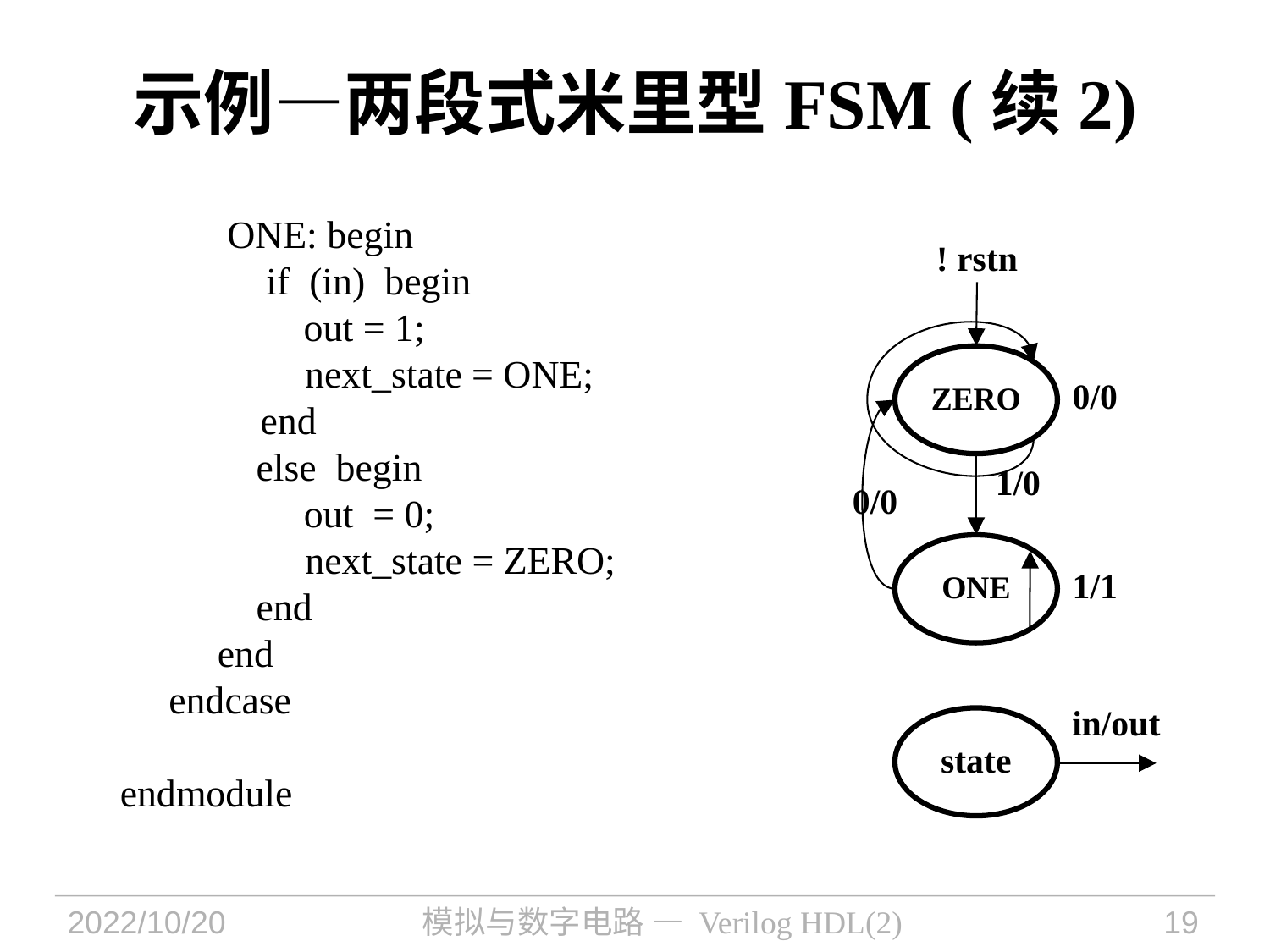

示例—两段式米里型FSM (续2)
           ONE: begin
               if  (in)  begin
 		      out = 1;
                   next_state = ONE;
	        end
              else  begin
 		      out  = 0;
                   next_state = ZERO;
              end
          end
     endcase

endmodule
! rstn
ZERO
0/0
1/0
0/0
ONE
1/1
in/out
state

2022/10/20
模拟与数字电路 — Verilog HDL(2)
19